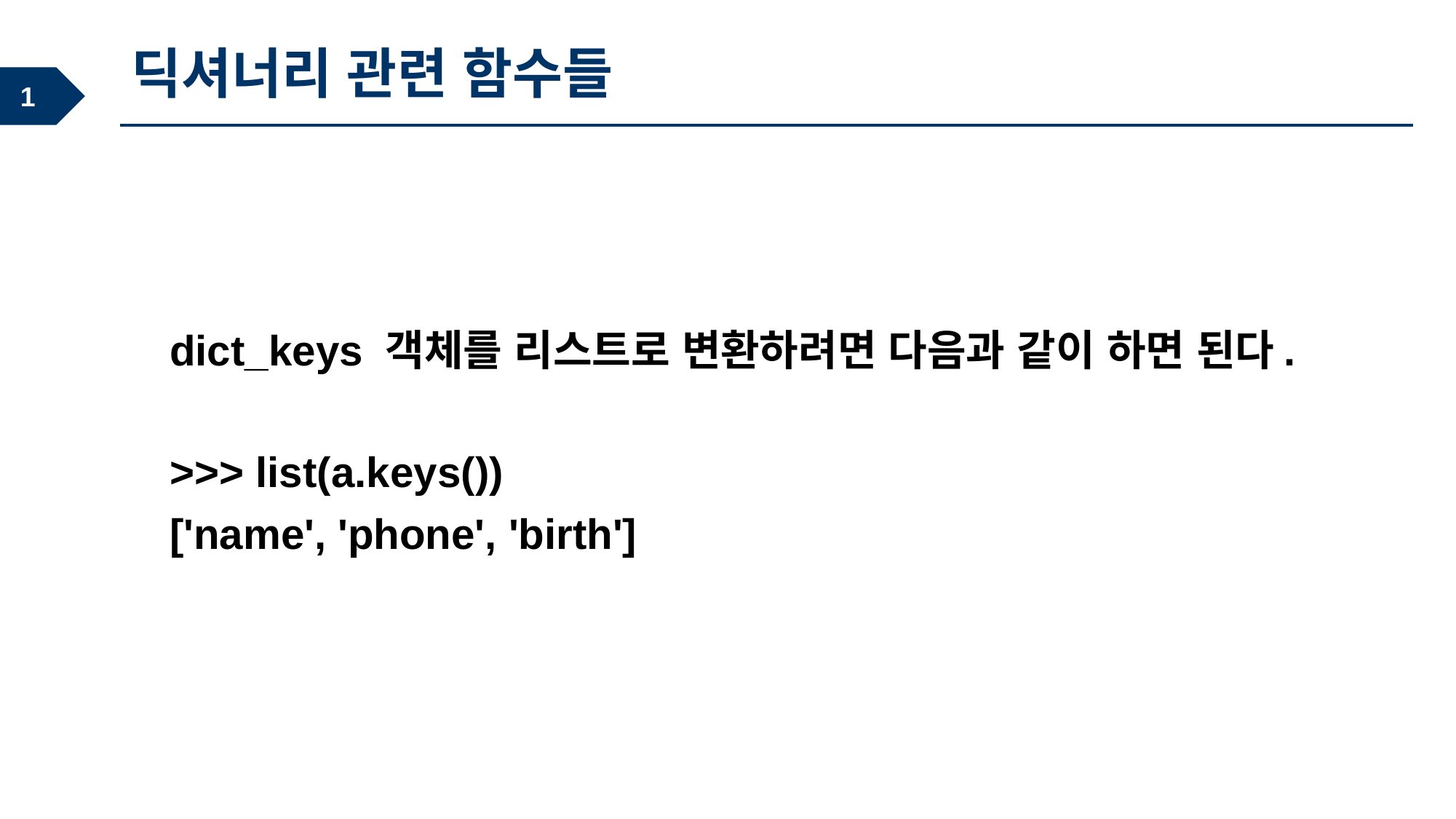

딕셔너리 관련 함수들
dict_keys 객체를 리스트로 변환하려면 다음과 같이 하면 된다.

>>> list(a.keys())
['name', 'phone', 'birth']